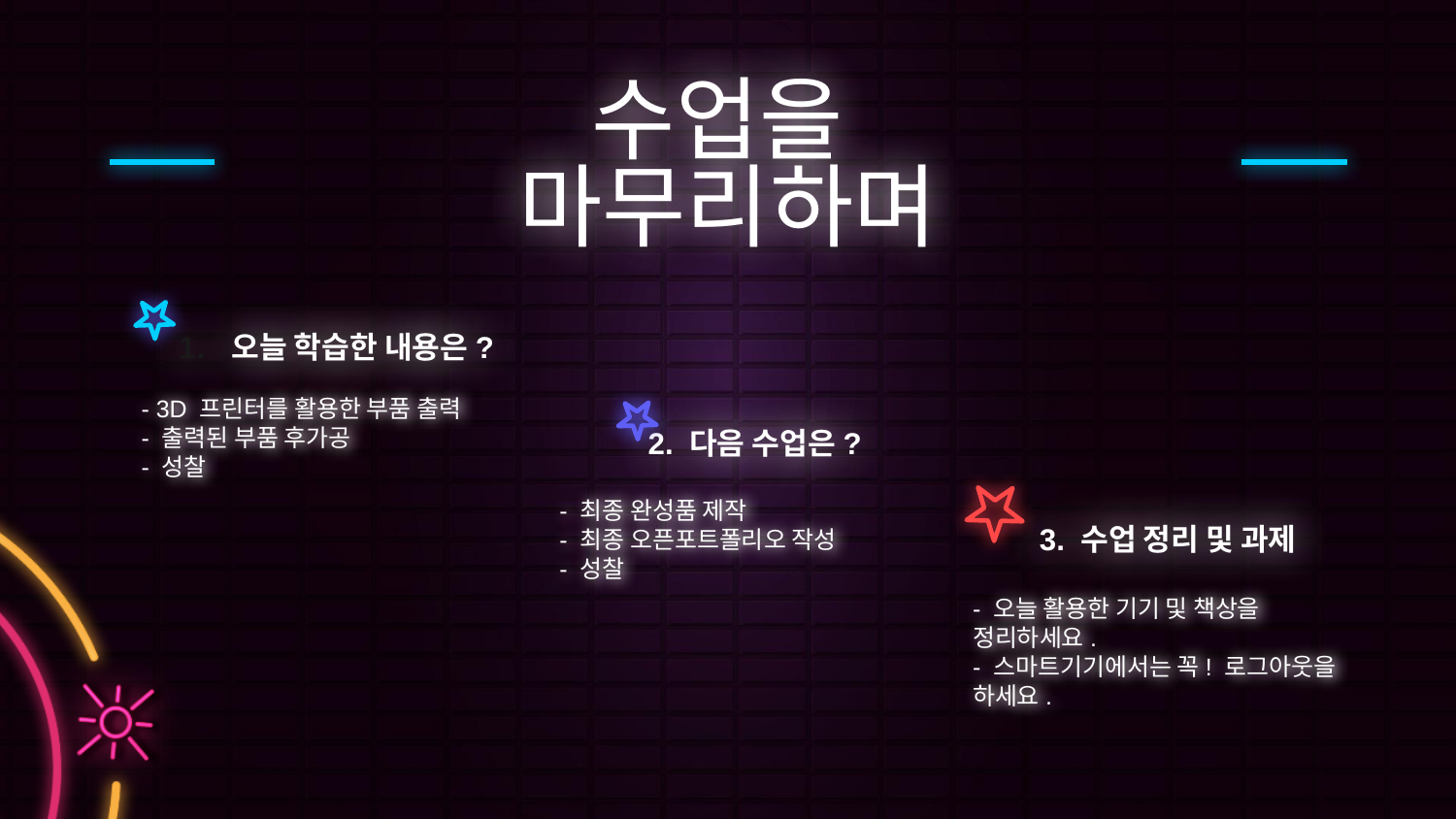

# 수업을
마무리하며

오늘 학습한 내용은?
- 3D 프린터를 활용한 부품 출력
- 출력된 부품 후가공
- 성찰
2. 다음 수업은?

- 최종 완성품 제작
- 최종 오픈포트폴리오 작성
- 성찰

3. 수업 정리 및 과제
- 오늘 활용한 기기 및 책상을 정리하세요.
- 스마트기기에서는 꼭! 로그아웃을 하세요.